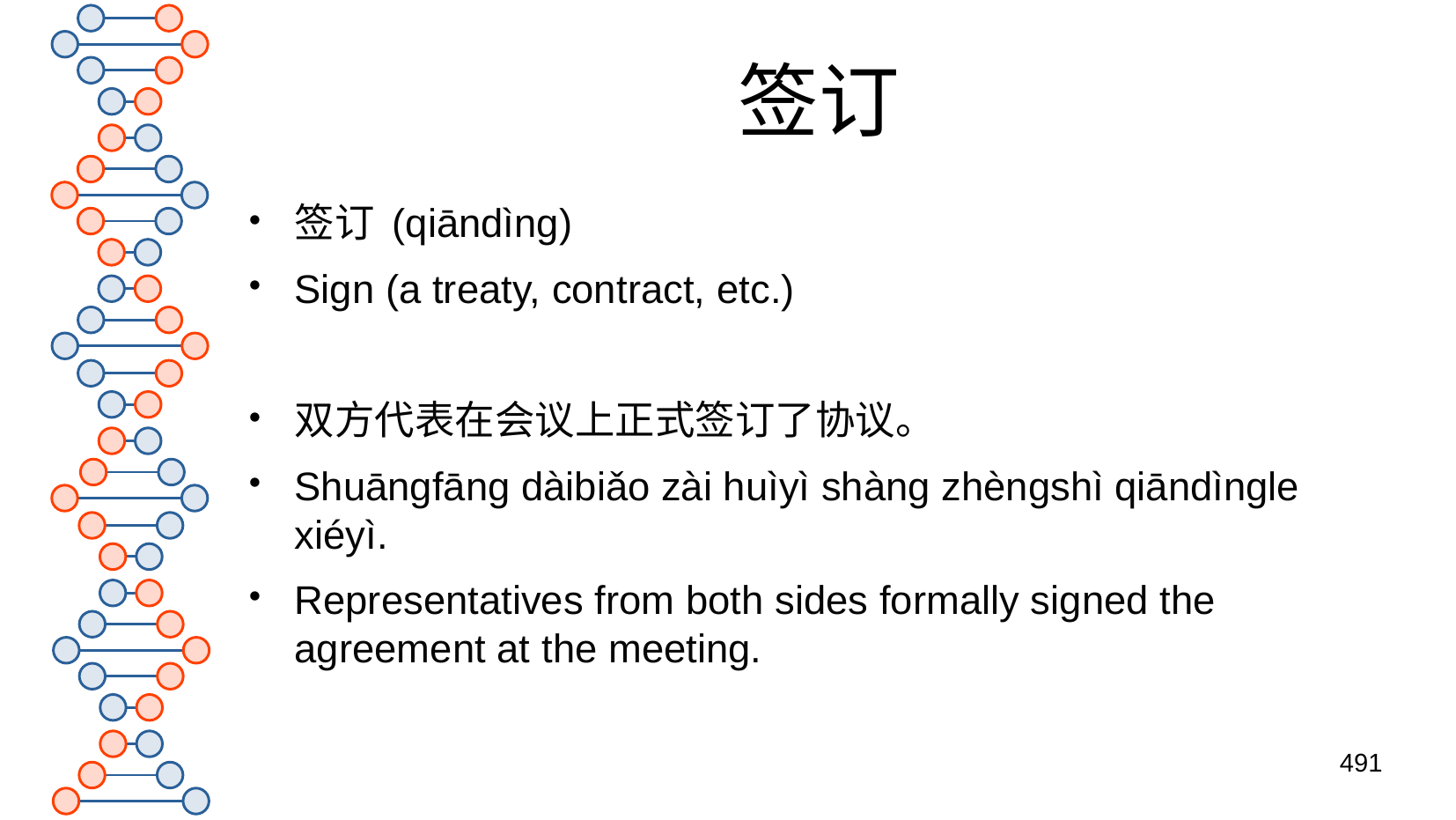

# 签订
签订 (qiāndìng)
Sign (a treaty, contract, etc.)

双方代表在会议上正式签订了协议。
Shuāngfāng dàibiǎo zài huìyì shàng zhèngshì qiāndìngle xiéyì.
Representatives from both sides formally signed the agreement at the meeting.

491